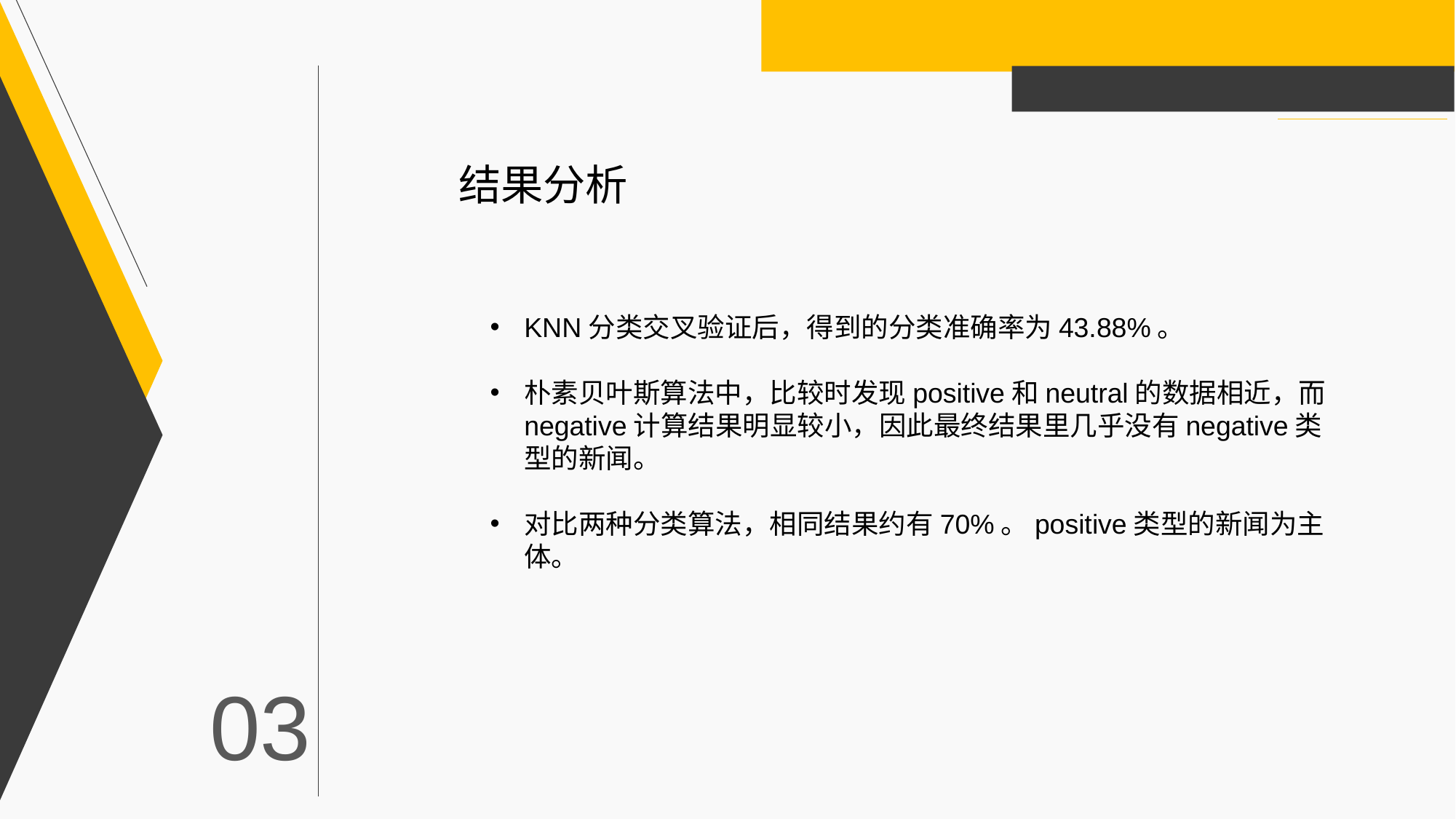

结果分析
03

KNN分类交叉验证后，得到的分类准确率为43.88%。

朴素贝叶斯算法中，比较时发现positive和neutral的数据相近，而negative计算结果明显较小，因此最终结果里几乎没有negative类型的新闻。

对比两种分类算法，相同结果约有70%。positive类型的新闻为主体。